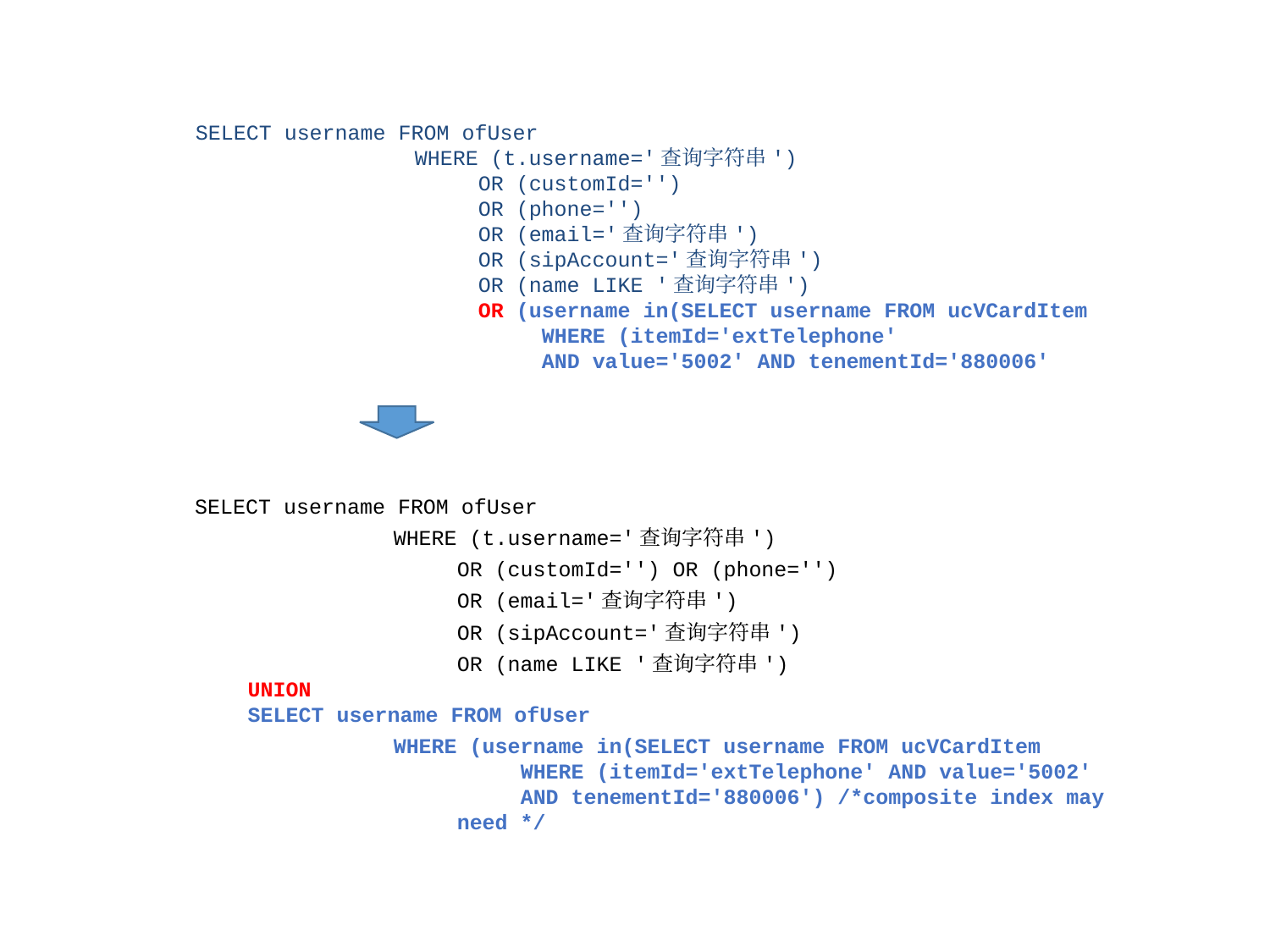

SELECT username FROM ofUser
WHERE (t.username='查询字符串')
OR (customId='')
OR (phone='')
OR (email='查询字符串')
OR (sipAccount='查询字符串')
OR (name LIKE '查询字符串')
OR (username in(SELECT username FROM ucVCardItem
WHERE (itemId='extTelephone'
AND value='5002' AND tenementId='880006'

SELECT username FROM ofUser
WHERE (t.username='查询字符串')
OR (customId='') OR (phone='')
OR (email='查询字符串')
OR (sipAccount='查询字符串')
OR (name LIKE '查询字符串')
      UNION
      SELECT username FROM ofUser
WHERE (username in(SELECT username FROM ucVCardItem
WHERE (itemId='extTelephone' AND value='5002'
AND tenementId='880006') /*composite index may need */